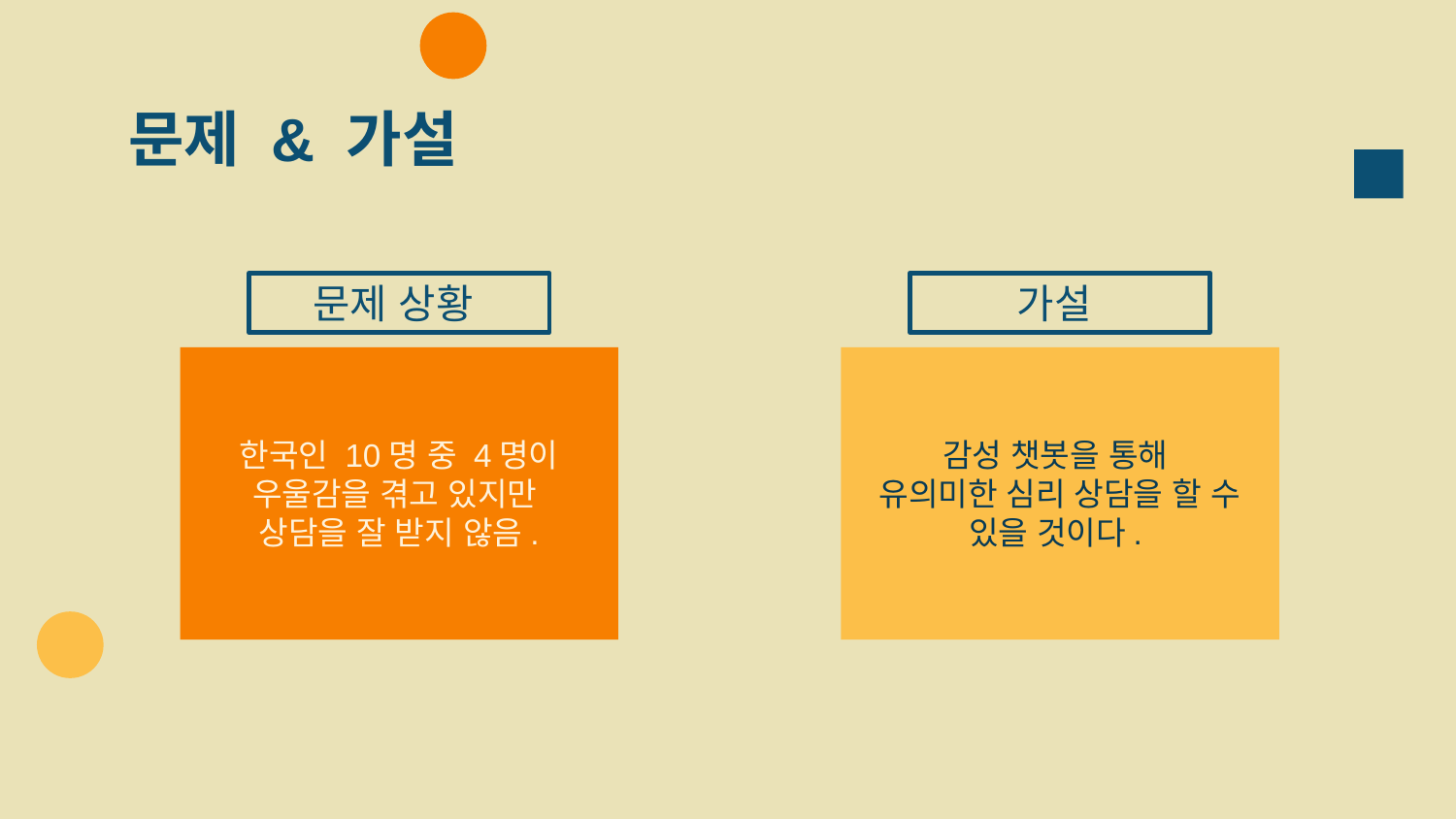

# 문제 & 가설
문제 상황
가설
한국인 10명 중 4명이 우울감을 겪고 있지만
상담을 잘 받지 않음.
감성 챗봇을 통해
유의미한 심리 상담을 할 수 있을 것이다.